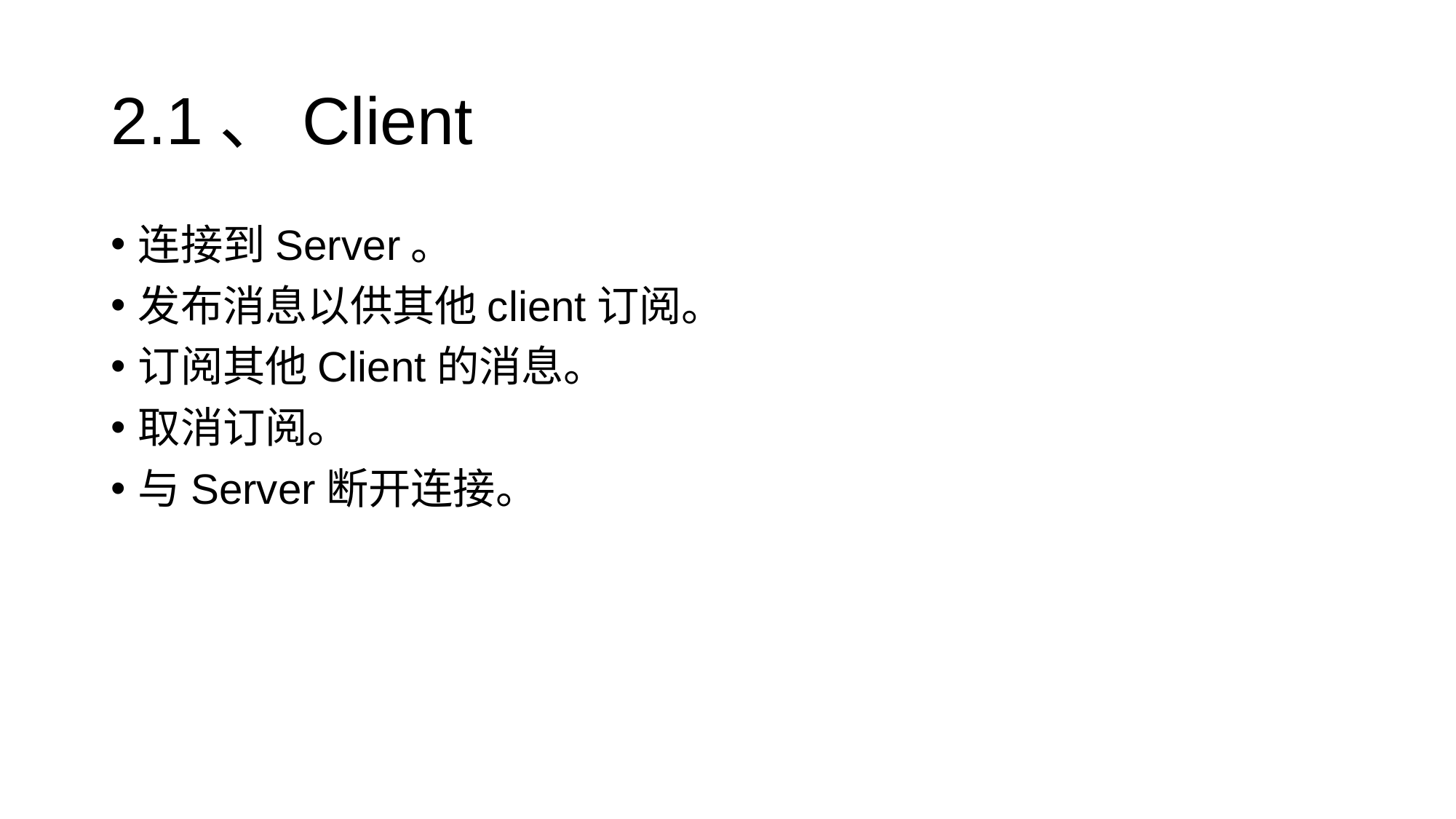

# 2.1、Client
连接到Server。
发布消息以供其他client订阅。
订阅其他Client的消息。
取消订阅。
与Server断开连接。